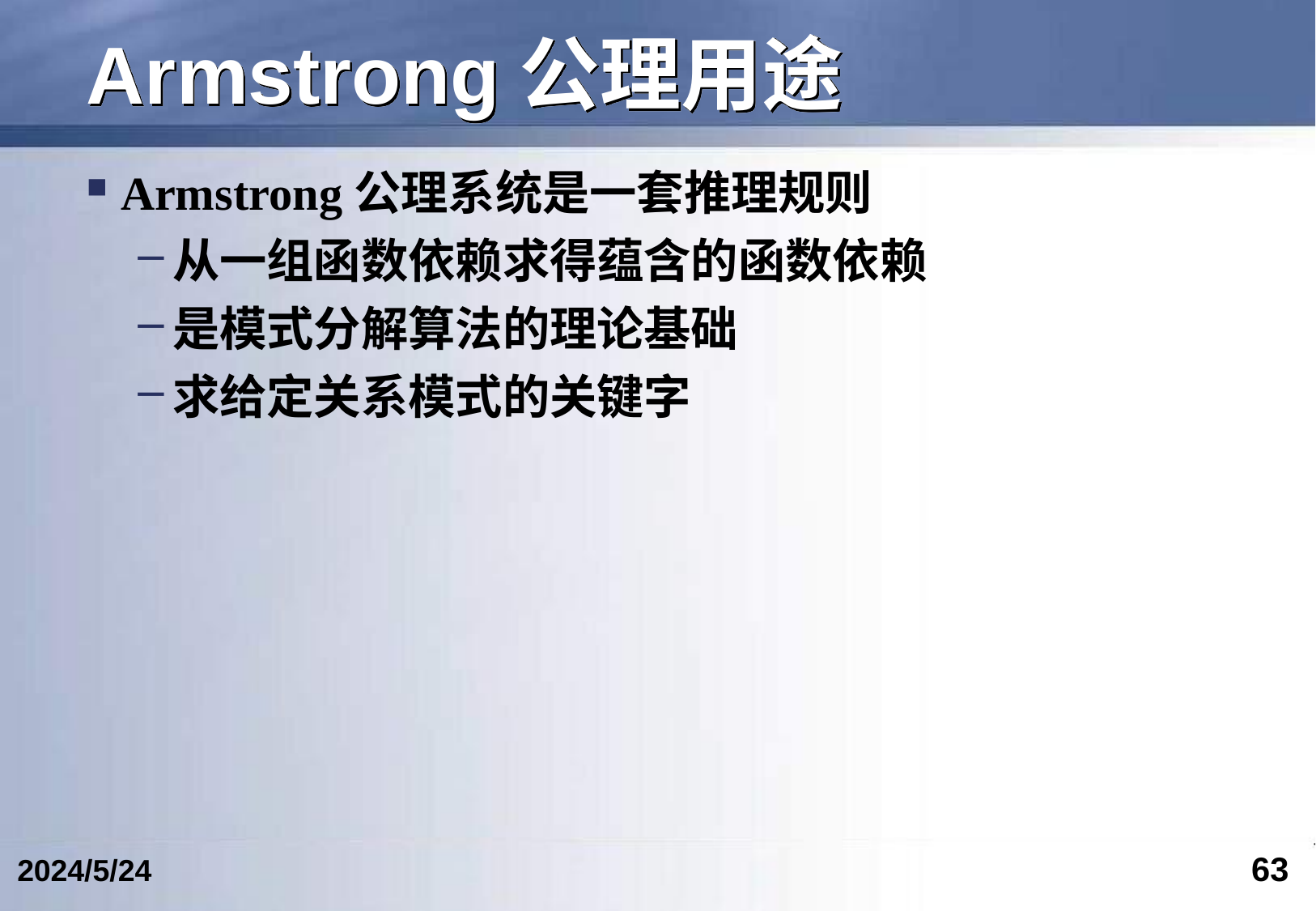

# Armstrong公理用途
Armstrong公理系统是一套推理规则
从一组函数依赖求得蕴含的函数依赖
是模式分解算法的理论基础
求给定关系模式的关键字

63
2024/5/24